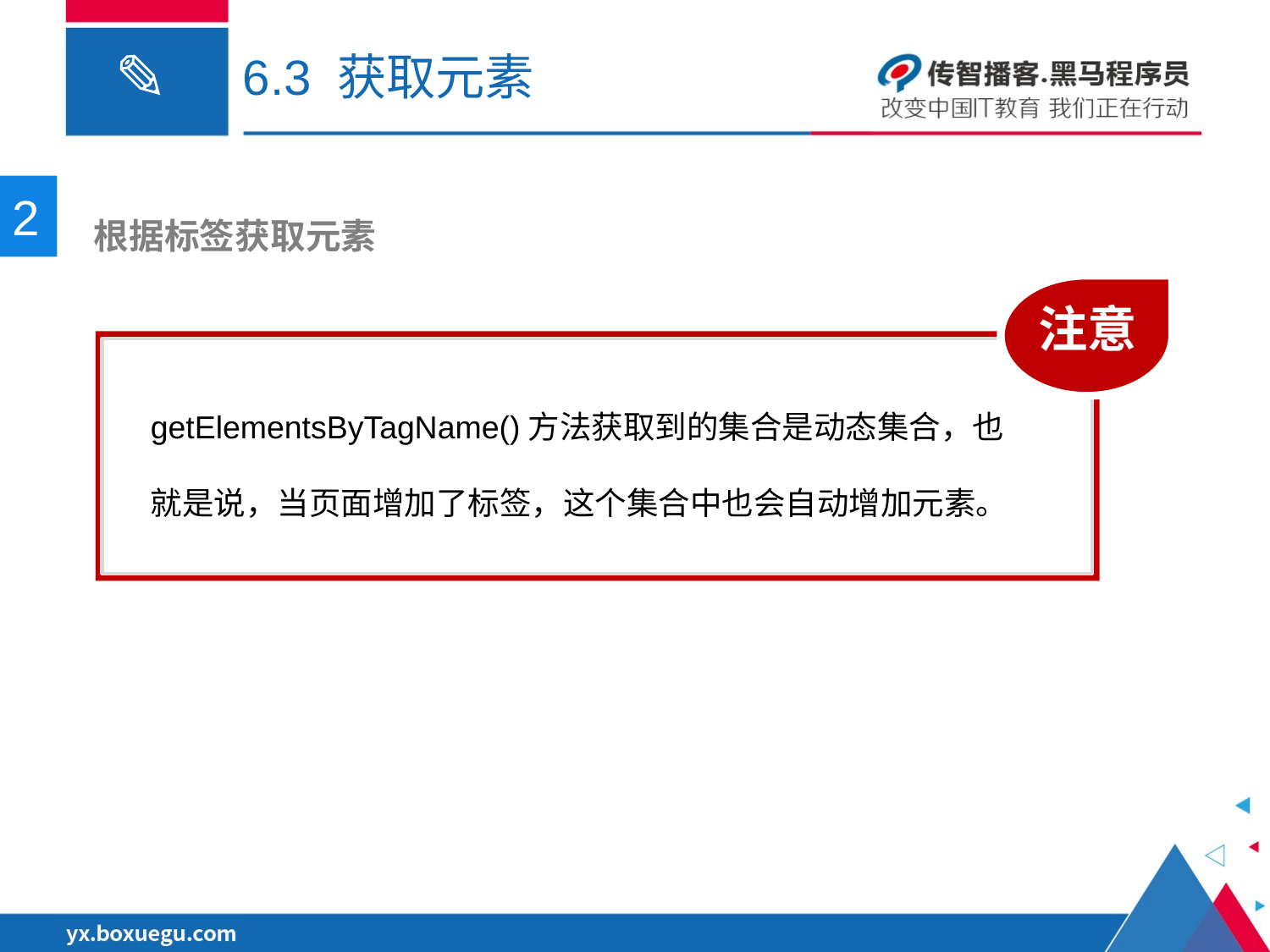

# 6.3 获取元素

2
  根据标签获取元素

注意

getElementsByTagName()方法获取到的集合是动态集合，也就是说，当页面增加了标签，这个集合中也会自动增加元素。